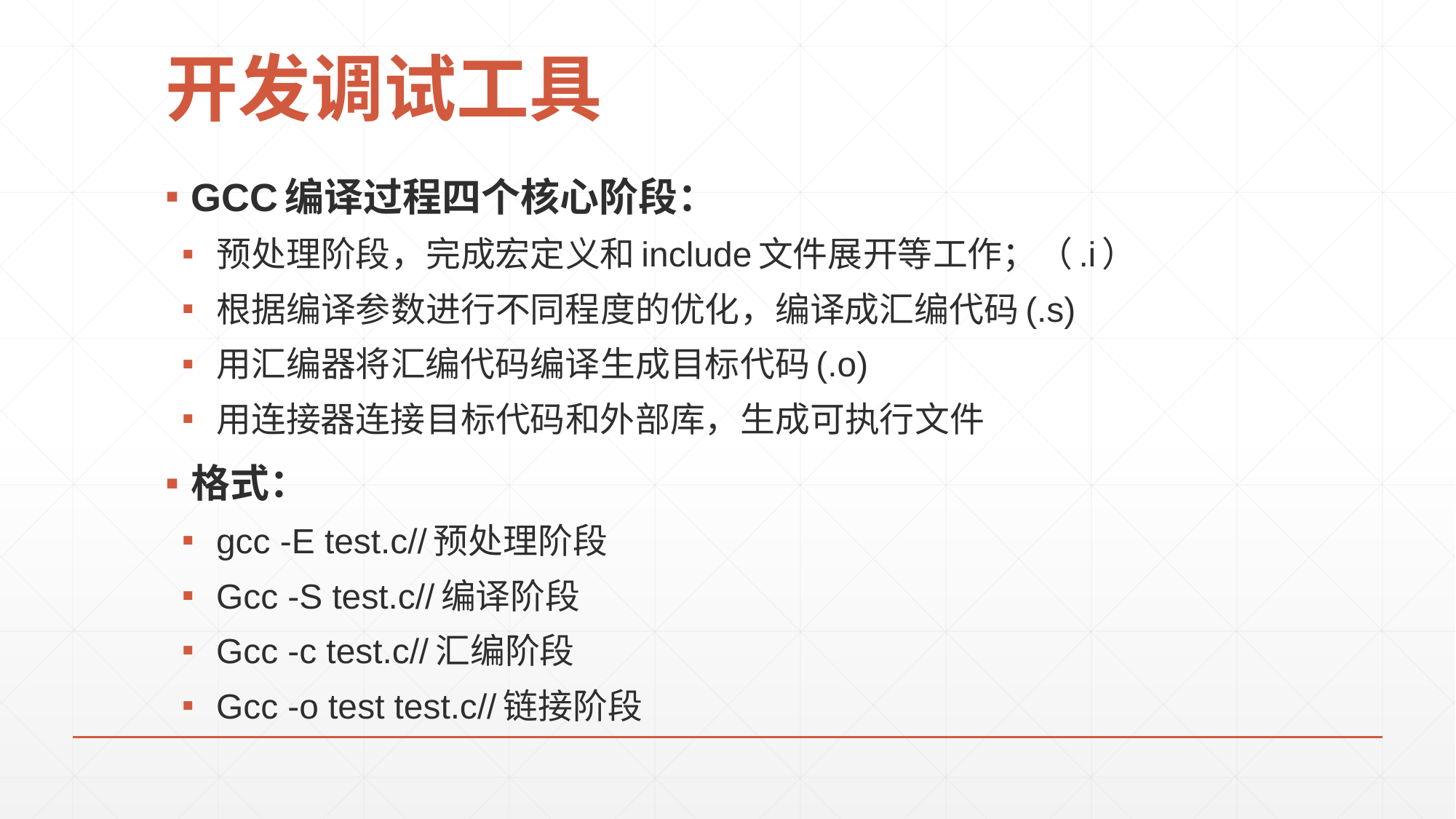

# 开发调试工具
GCC编译过程四个核心阶段：
预处理阶段，完成宏定义和include文件展开等工作；（.i）
根据编译参数进行不同程度的优化，编译成汇编代码(.s)
用汇编器将汇编代码编译生成目标代码(.o)
用连接器连接目标代码和外部库，生成可执行文件
格式：
gcc -E test.c//预处理阶段
Gcc -S test.c//编译阶段
Gcc -c test.c//汇编阶段
Gcc -o test test.c//链接阶段